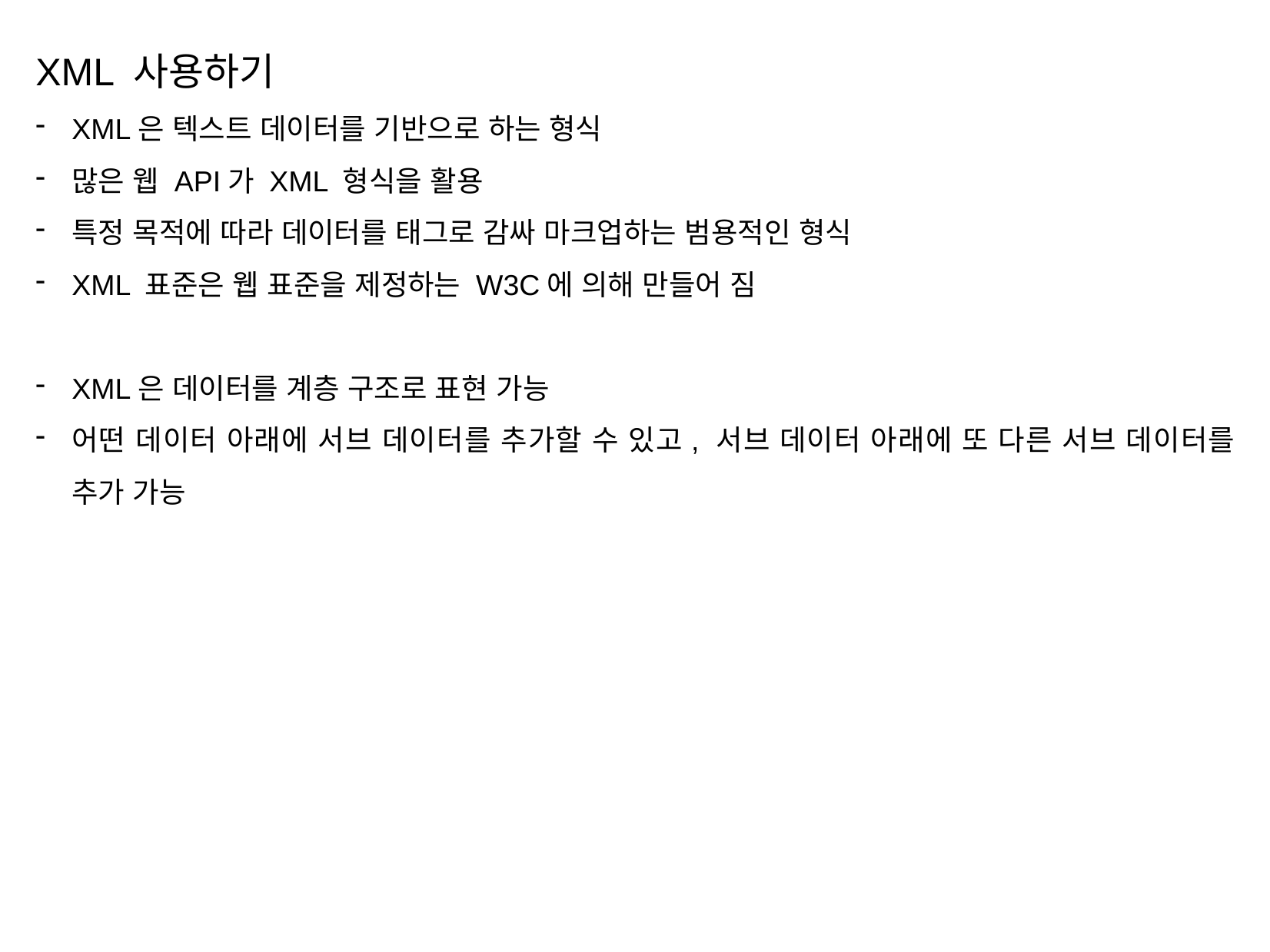

XML 사용하기
XML은 텍스트 데이터를 기반으로 하는 형식
많은 웹 API가 XML 형식을 활용
특정 목적에 따라 데이터를 태그로 감싸 마크업하는 범용적인 형식
XML 표준은 웹 표준을 제정하는 W3C에 의해 만들어 짐

XML은 데이터를 계층 구조로 표현 가능
어떤 데이터 아래에 서브 데이터를 추가할 수 있고, 서브 데이터 아래에 또 다른 서브 데이터를 추가 가능